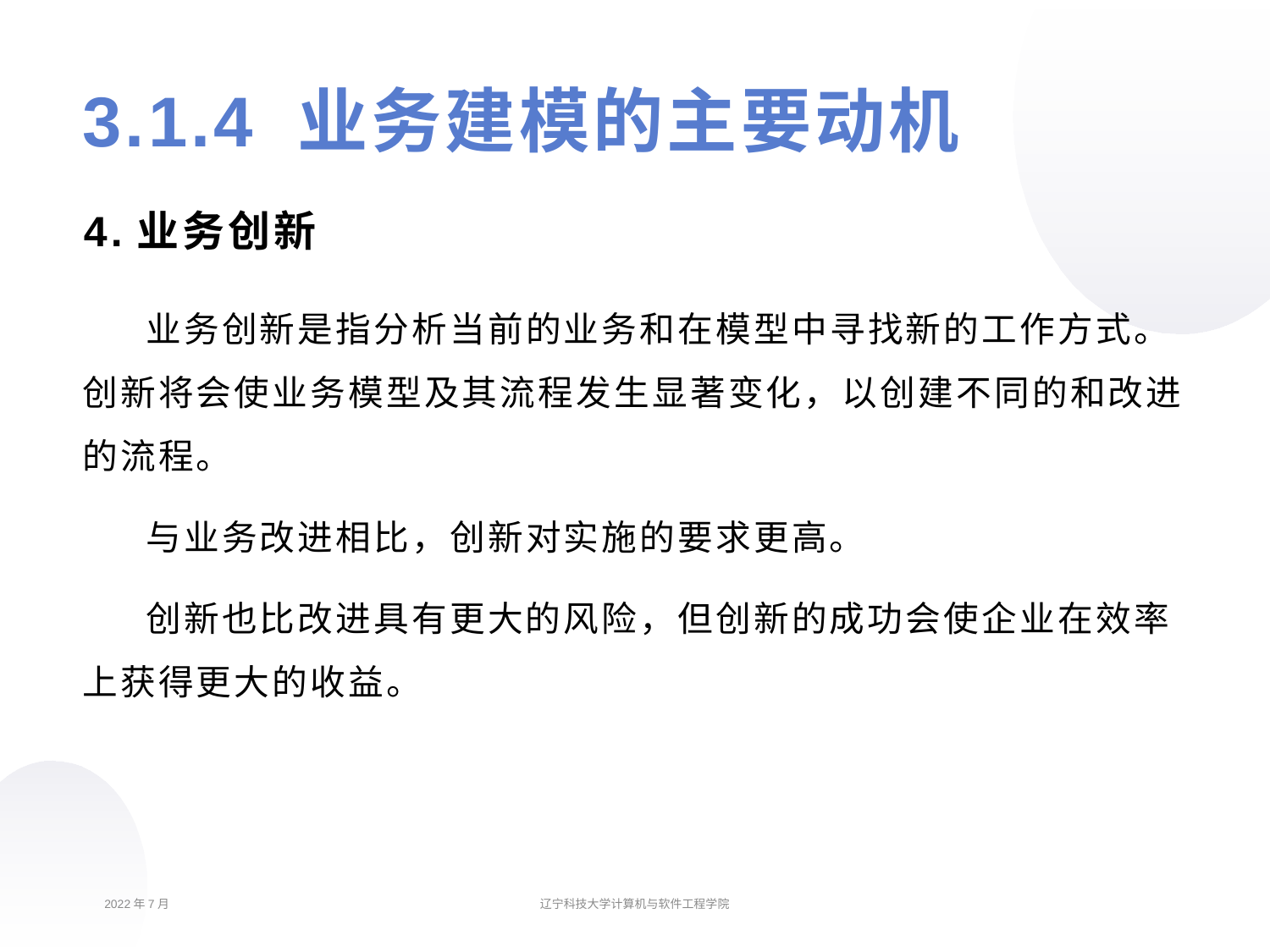

# 3.1.4 业务建模的主要动机
4.业务创新
业务创新是指分析当前的业务和在模型中寻找新的工作方式。创新将会使业务模型及其流程发生显著变化，以创建不同的和改进的流程。
与业务改进相比，创新对实施的要求更高。
创新也比改进具有更大的风险，但创新的成功会使企业在效率上获得更大的收益。

2022年7月
辽宁科技大学计算机与软件工程学院
30